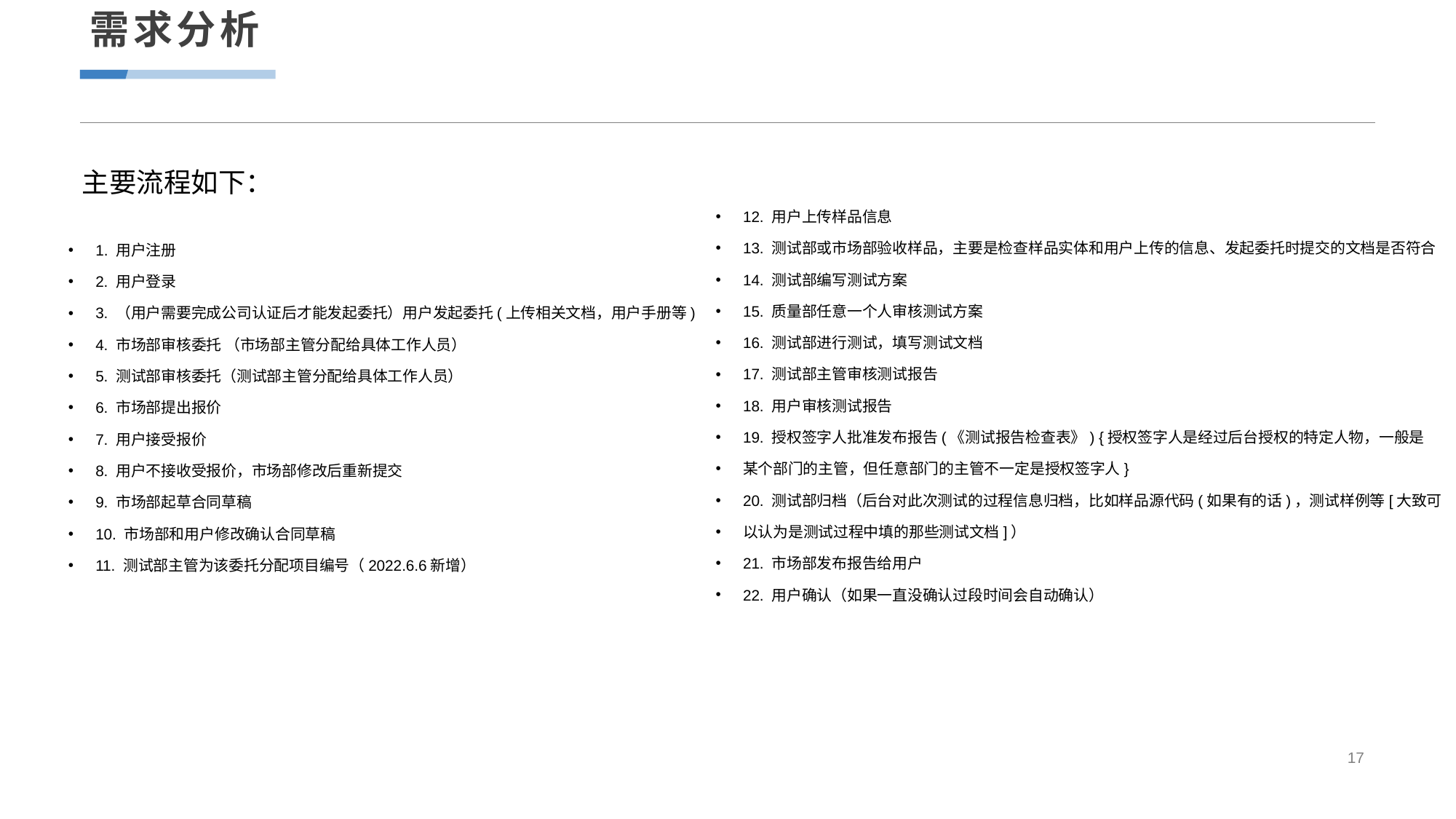

需求分析

主要流程如下：

1. 用户注册
2. 用户登录
3. （用户需要完成公司认证后才能发起委托）用户发起委托(上传相关文档，用户手册等)
4. 市场部审核委托 （市场部主管分配给具体工作人员）
5. 测试部审核委托（测试部主管分配给具体工作人员）
6. 市场部提出报价
7. 用户接受报价
8. 用户不接收受报价，市场部修改后重新提交
9. 市场部起草合同草稿
10. 市场部和用户修改确认合同草稿
11. 测试部主管为该委托分配项目编号（2022.6.6新增）

12. 用户上传样品信息
13. 测试部或市场部验收样品，主要是检查样品实体和用户上传的信息、发起委托时提交的文档是否符合
14. 测试部编写测试方案
15. 质量部任意一个人审核测试方案
16. 测试部进行测试，填写测试文档
17. 测试部主管审核测试报告
18. 用户审核测试报告
19. 授权签字人批准发布报告(《测试报告检查表》) {授权签字人是经过后台授权的特定人物，一般是
某个部门的主管，但任意部门的主管不一定是授权签字人}
20. 测试部归档（后台对此次测试的过程信息归档，比如样品源代码(如果有的话)，测试样例等[大致可
以认为是测试过程中填的那些测试文档]）
21. 市场部发布报告给用户
22. 用户确认（如果一直没确认过段时间会自动确认）

17